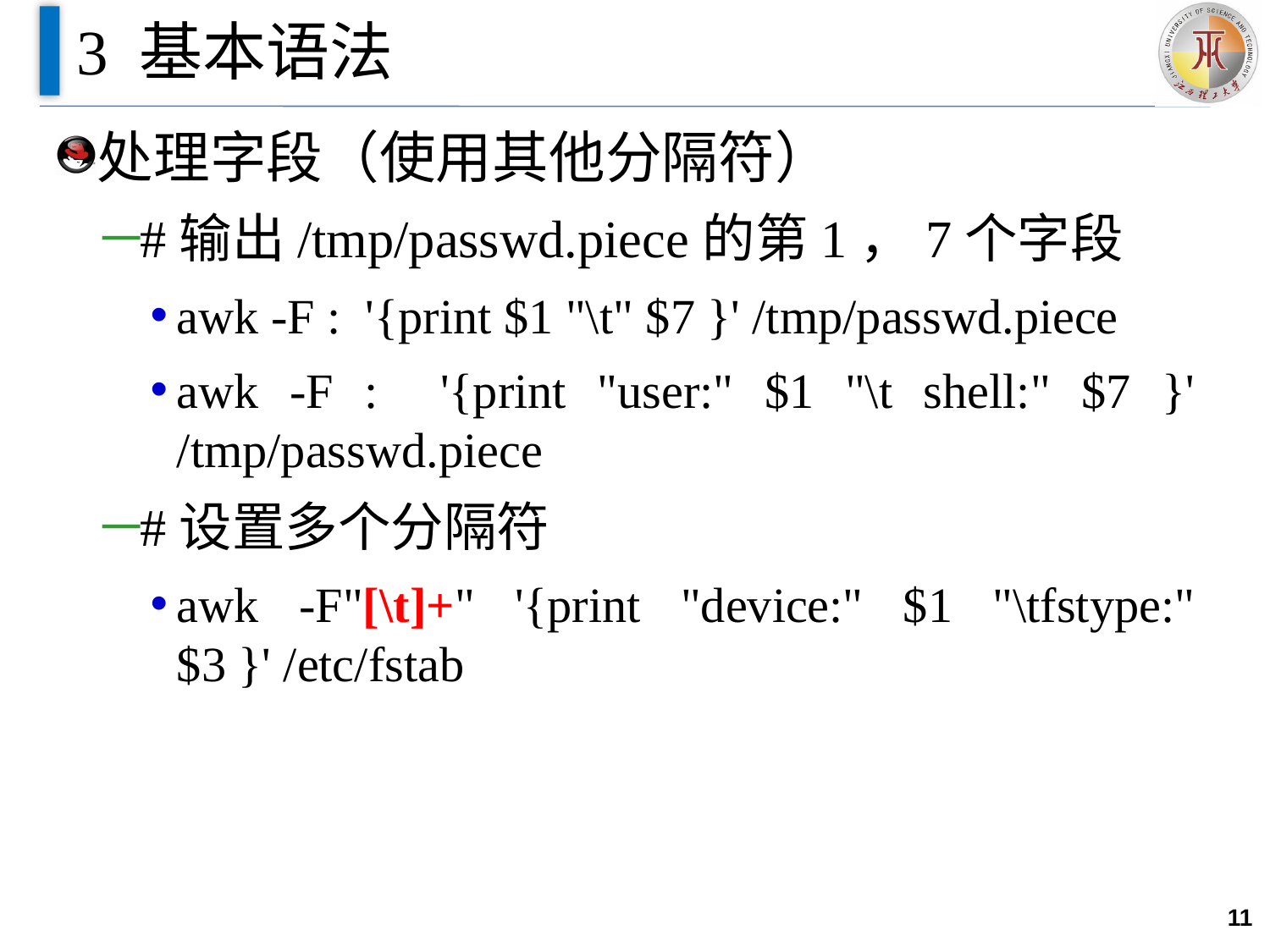

# 3 基本语法
处理字段（使用其他分隔符）
#输出/tmp/passwd.piece的第1，7个字段
awk -F :  '{print $1 "\t" $7 }' /tmp/passwd.piece
awk -F :  '{print "user:" $1 "\t shell:" $7 }' /tmp/passwd.piece
#设置多个分隔符
awk -F"[\t]+" '{print "device:" $1 "\tfstype:" $3 }' /etc/fstab
11